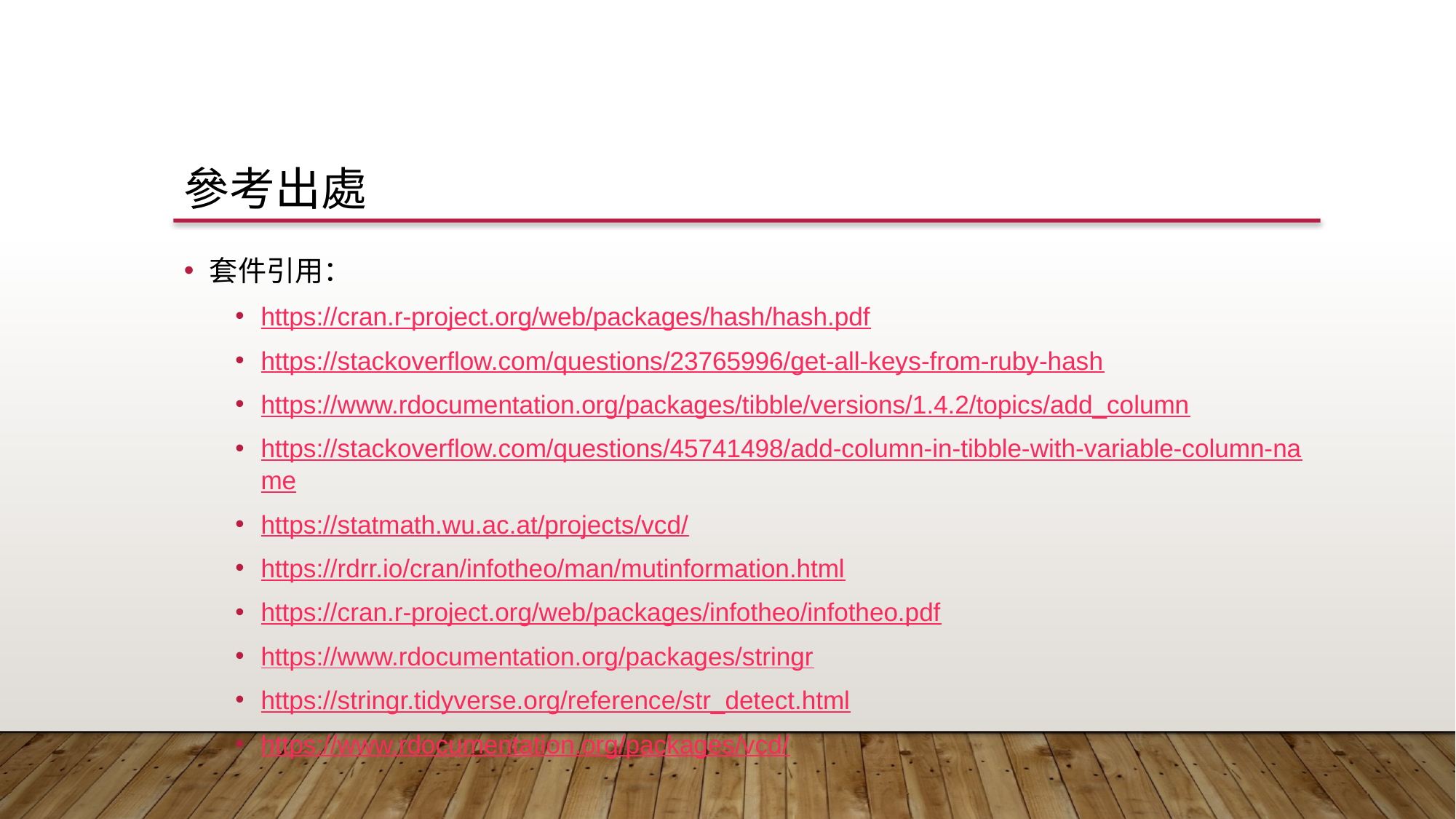

參考出處
套件引用：
https://cran.r-project.org/web/packages/hash/hash.pdf
https://stackoverflow.com/questions/23765996/get-all-keys-from-ruby-hash
https://www.rdocumentation.org/packages/tibble/versions/1.4.2/topics/add_column
https://stackoverflow.com/questions/45741498/add-column-in-tibble-with-variable-column-name
https://statmath.wu.ac.at/projects/vcd/
https://rdrr.io/cran/infotheo/man/mutinformation.html
https://cran.r-project.org/web/packages/infotheo/infotheo.pdf
https://www.rdocumentation.org/packages/stringr
https://stringr.tidyverse.org/reference/str_detect.html
https://www.rdocumentation.org/packages/vcd/